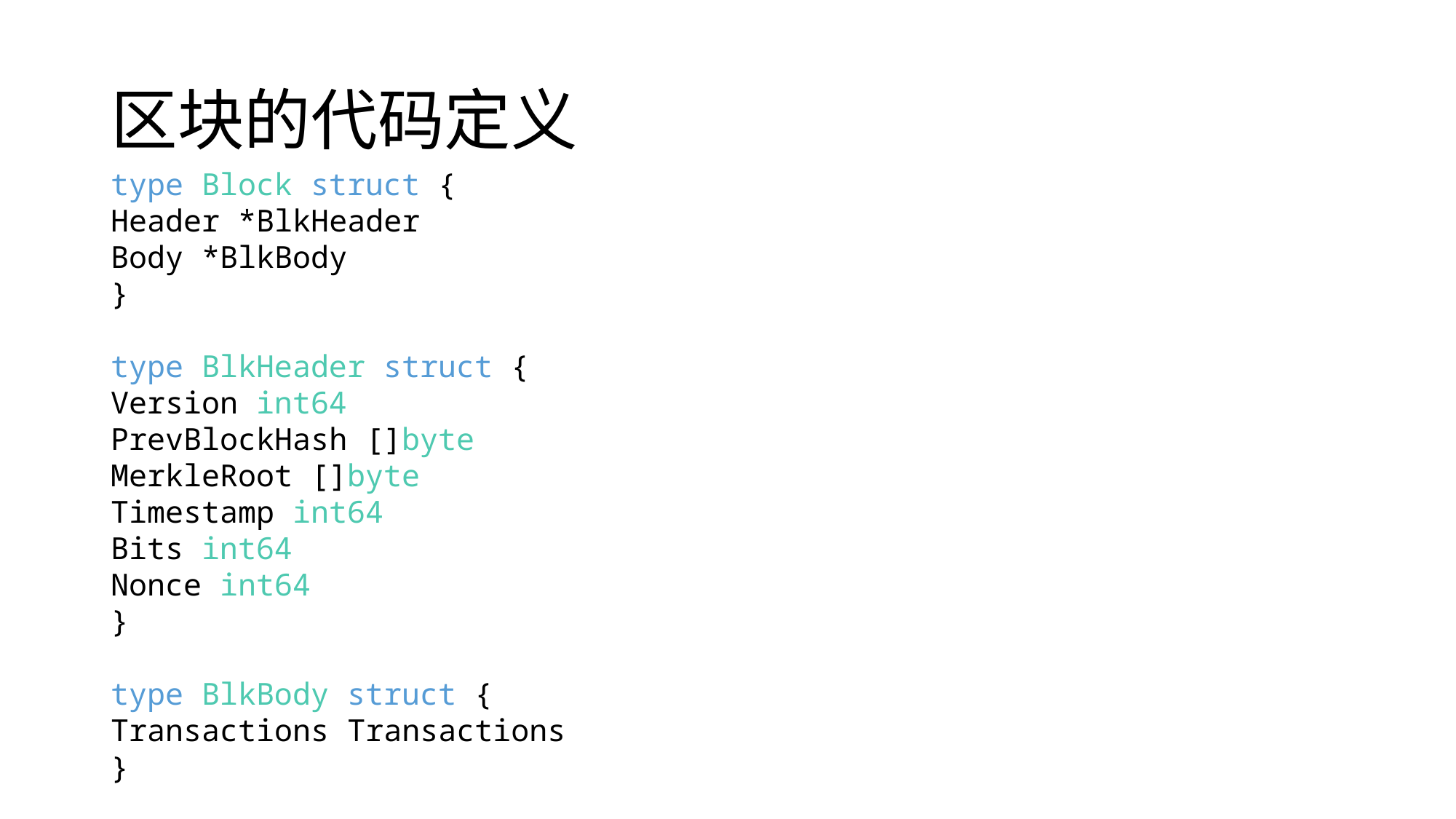

# 区块的代码定义
type Block struct {
Header *BlkHeader
Body *BlkBody
}
type BlkHeader struct {
Version int64
PrevBlockHash []byte
MerkleRoot []byte
Timestamp int64
Bits int64
Nonce int64
}
type BlkBody struct {
Transactions Transactions
}